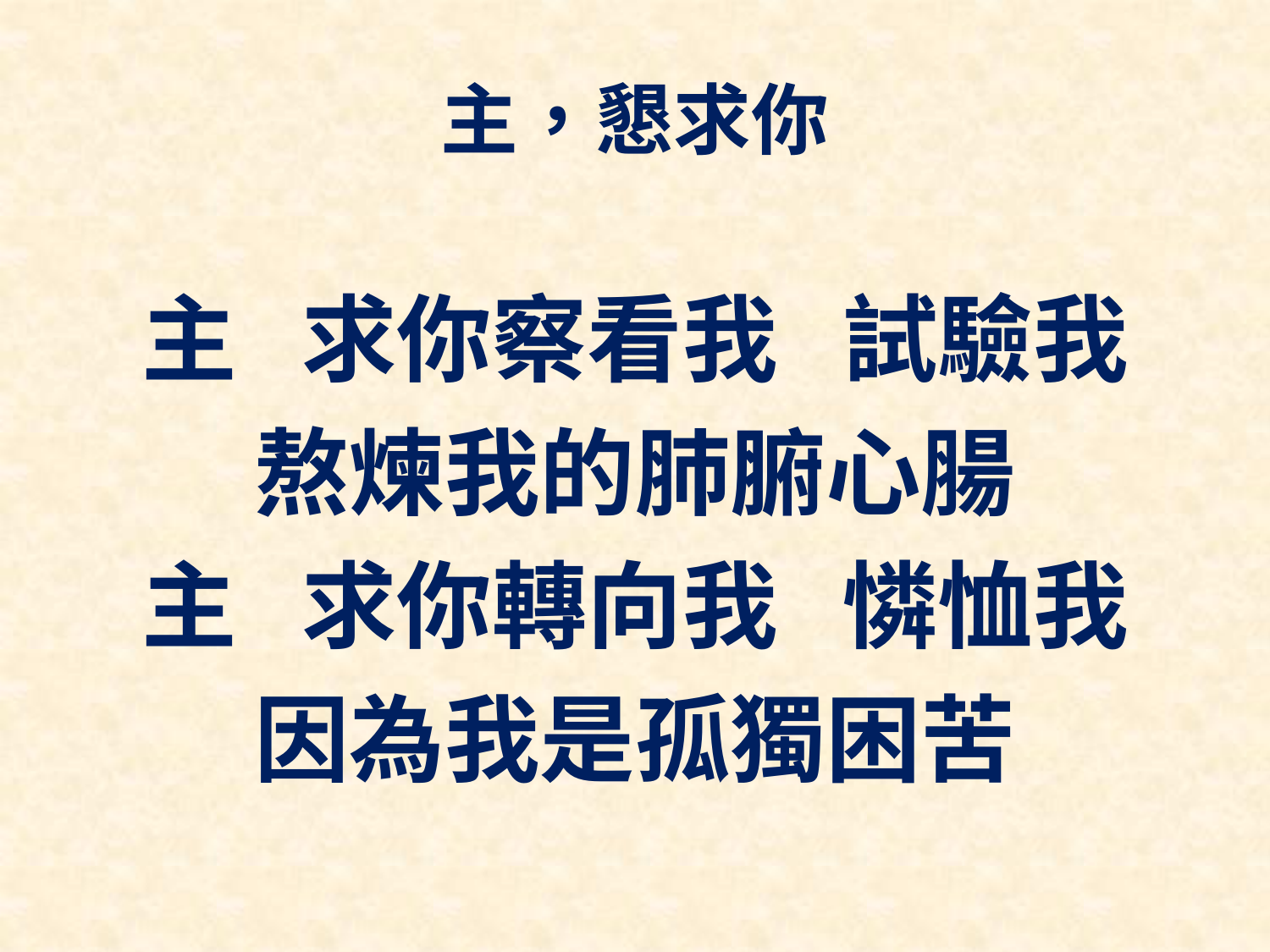

# 主，懇求你
主   求你察看我   試驗我
熬煉我的肺腑心腸
主   求你轉向我   憐恤我
因為我是孤獨困苦